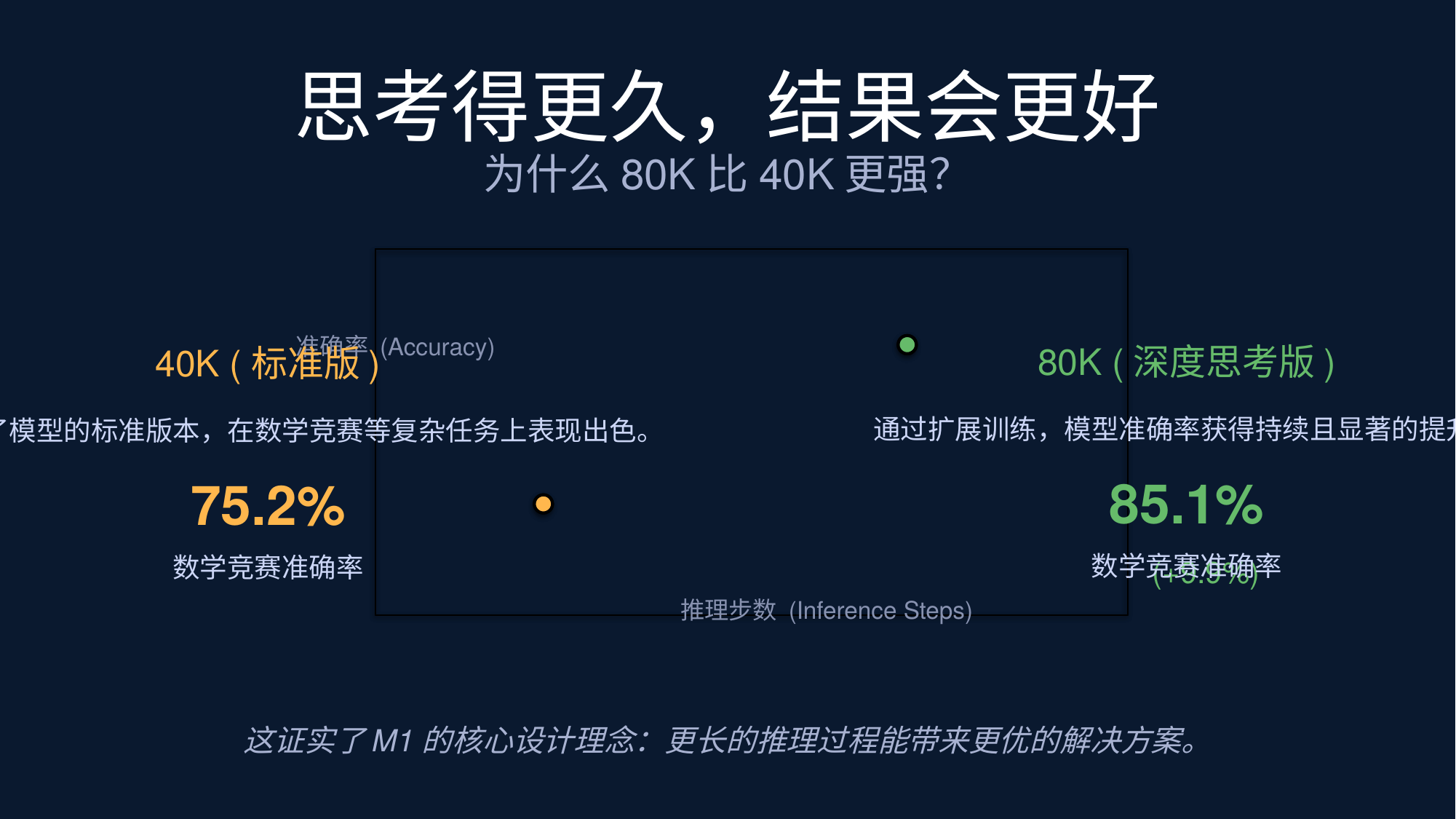

思考得更久，结果会更好
为什么80K比40K更强？

准确率 (Accuracy)

80K (深度思考版)
40K (标准版)
通过扩展训练，模型准确率获得持续且显著的提升。
我们训练了模型的标准版本，在数学竞赛等复杂任务上表现出色。
85.1%
75.2%

数学竞赛准确率
数学竞赛准确率
(+9.9%)
推理步数 (Inference Steps)
这证实了M1的核心设计理念：更长的推理过程能带来更优的解决方案。